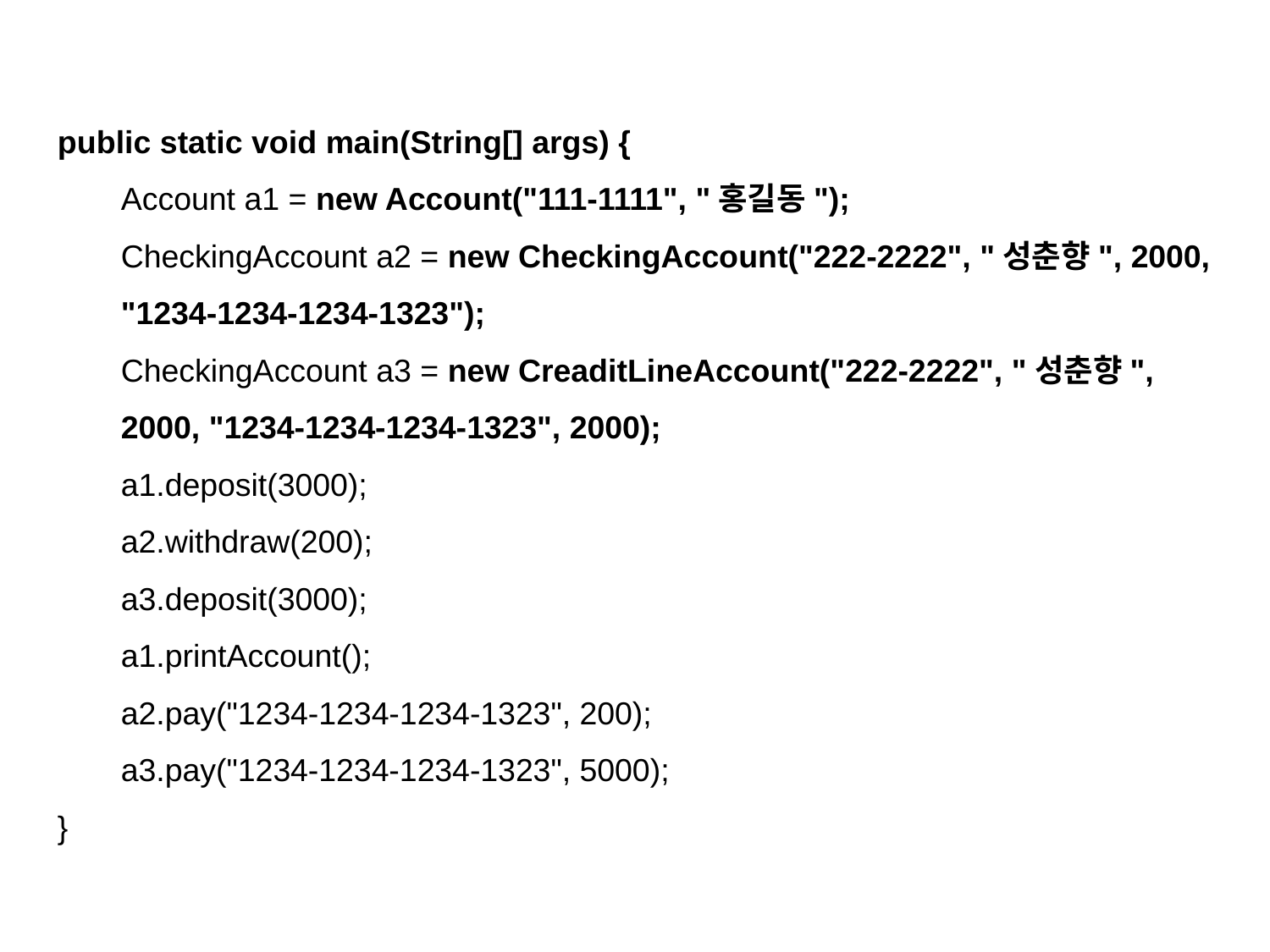

public static void main(String[] args) {
Account a1 = new Account("111-1111", "홍길동");
CheckingAccount a2 = new CheckingAccount("222-2222", "성춘향", 2000, "1234-1234-1234-1323");
CheckingAccount a3 = new CreaditLineAccount("222-2222", "성춘향", 2000, "1234-1234-1234-1323", 2000);
a1.deposit(3000);
a2.withdraw(200);
a3.deposit(3000);
a1.printAccount();
a2.pay("1234-1234-1234-1323", 200);
a3.pay("1234-1234-1234-1323", 5000);
}